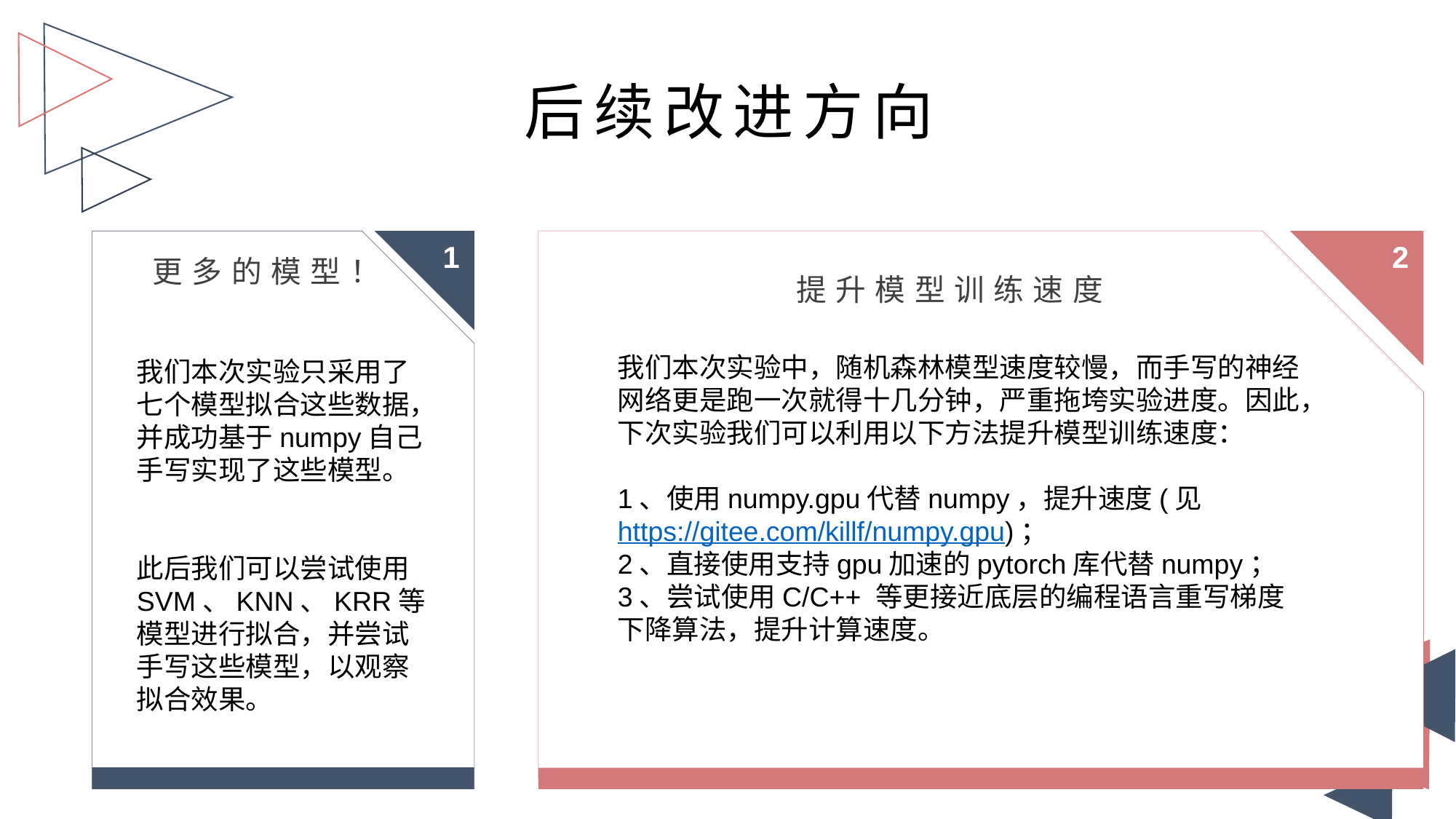

后续改进方向

2

1

更多的模型！
提升模型训练速度
我们本次实验中，随机森林模型速度较慢，而手写的神经网络更是跑一次就得十几分钟，严重拖垮实验进度。因此，下次实验我们可以利用以下方法提升模型训练速度：

1、使用numpy.gpu代替numpy，提升速度(见https://gitee.com/killf/numpy.gpu)；
2、直接使用支持gpu加速的pytorch库代替numpy；
3、尝试使用C/C++ 等更接近底层的编程语言重写梯度下降算法，提升计算速度。
我们本次实验只采用了七个模型拟合这些数据，并成功基于numpy自己手写实现了这些模型。

此后我们可以尝试使用SVM、KNN、KRR等模型进行拟合，并尝试手写这些模型，以观察拟合效果。